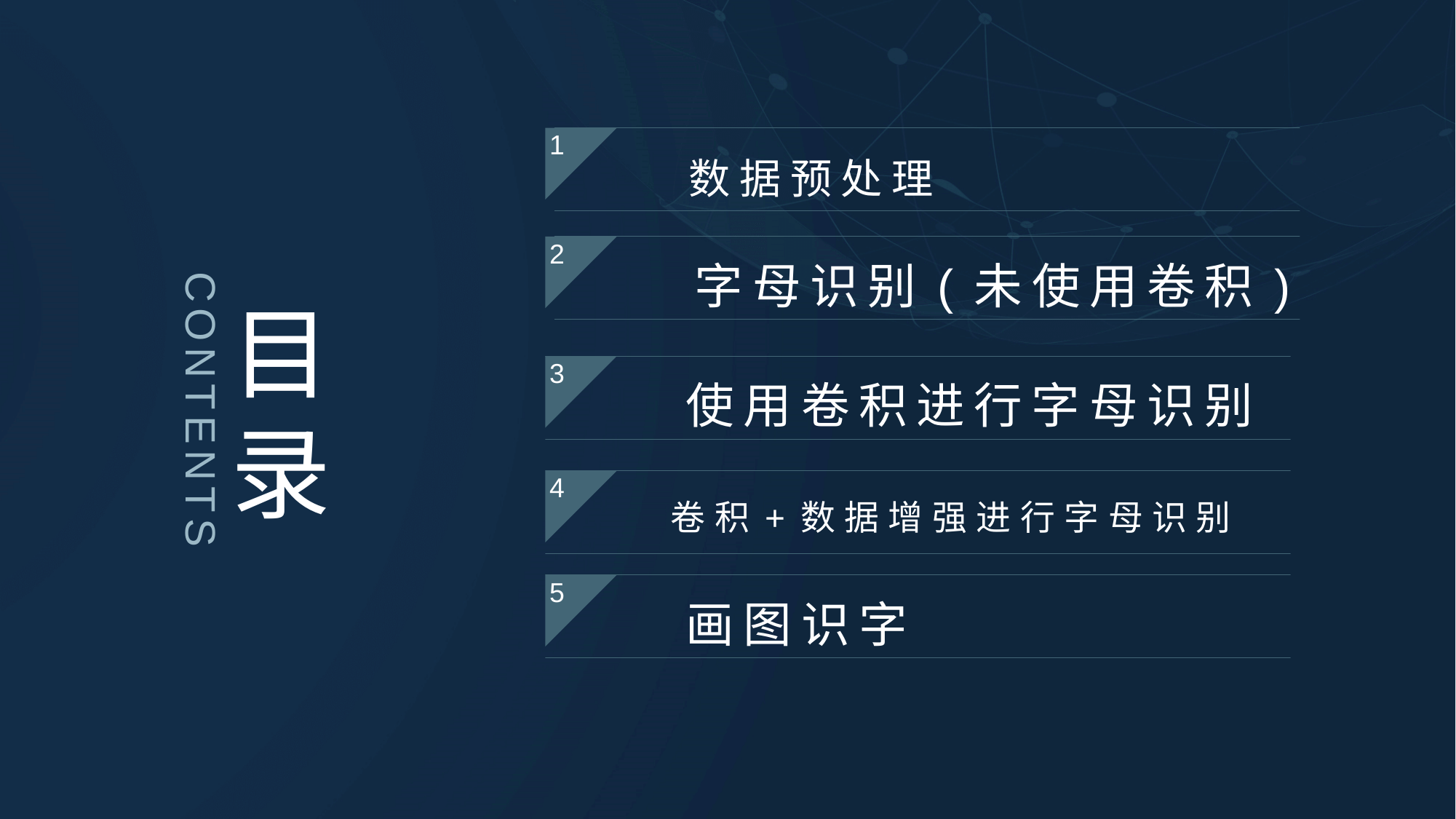

数据预处理
1
   字母识别(未使用卷积)
2
   使用卷积进行字母识别
3
4
   卷积+数据增强进行字母识别
目
录
CONTENTS
5
   画图识字